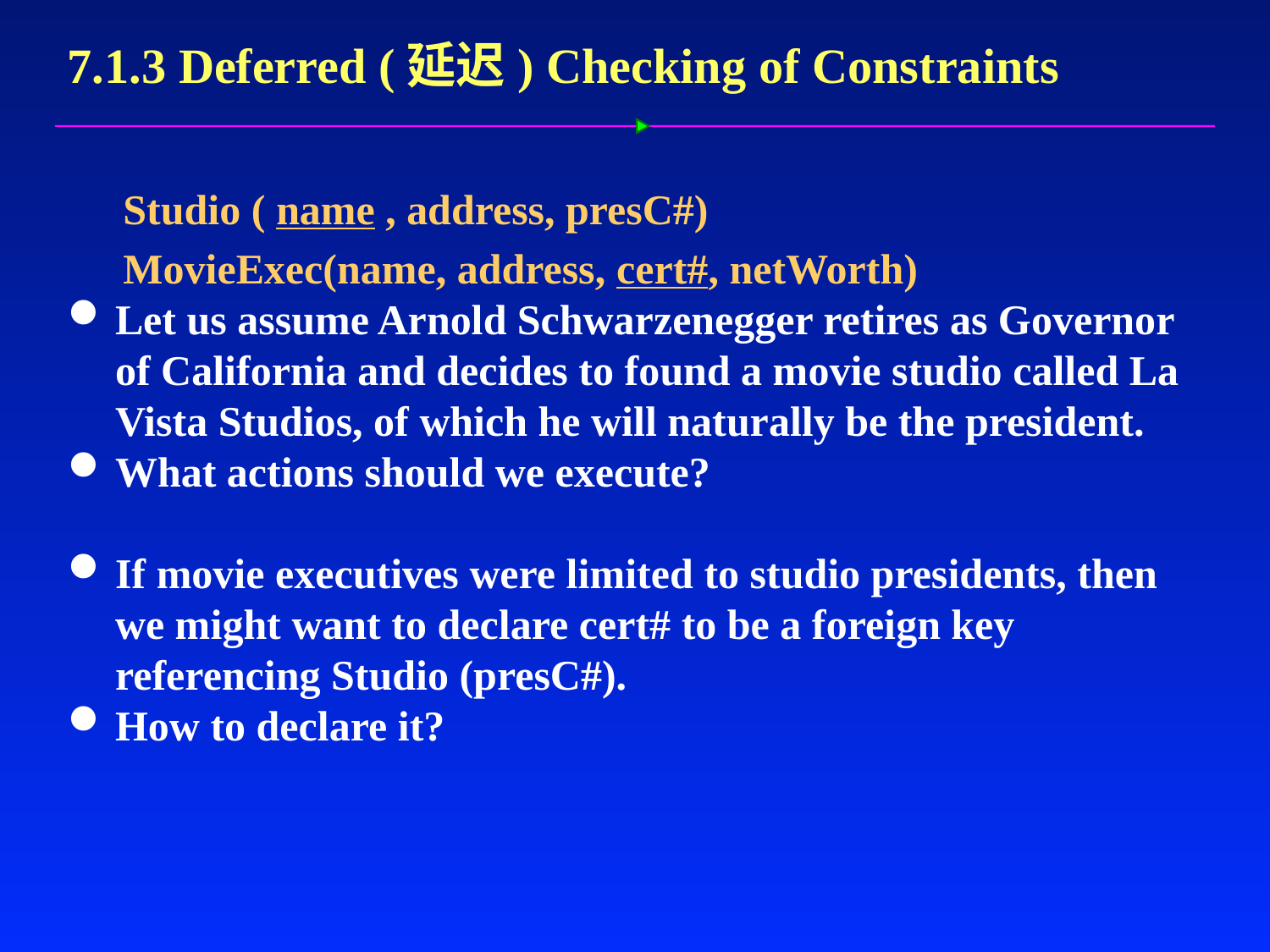

# 7.1.3 Deferred (延迟) Checking of Constraints

Studio ( name , address, presC#)
MovieExec(name, address, cert#, netWorth)
Let us assume Arnold Schwarzenegger retires as Governor of California and decides to found a movie studio called La Vista Studios, of which he will naturally be the president.
What actions should we execute?

If movie executives were limited to studio presidents, then we might want to declare cert# to be a foreign key referencing Studio (presC#).
How to declare it?